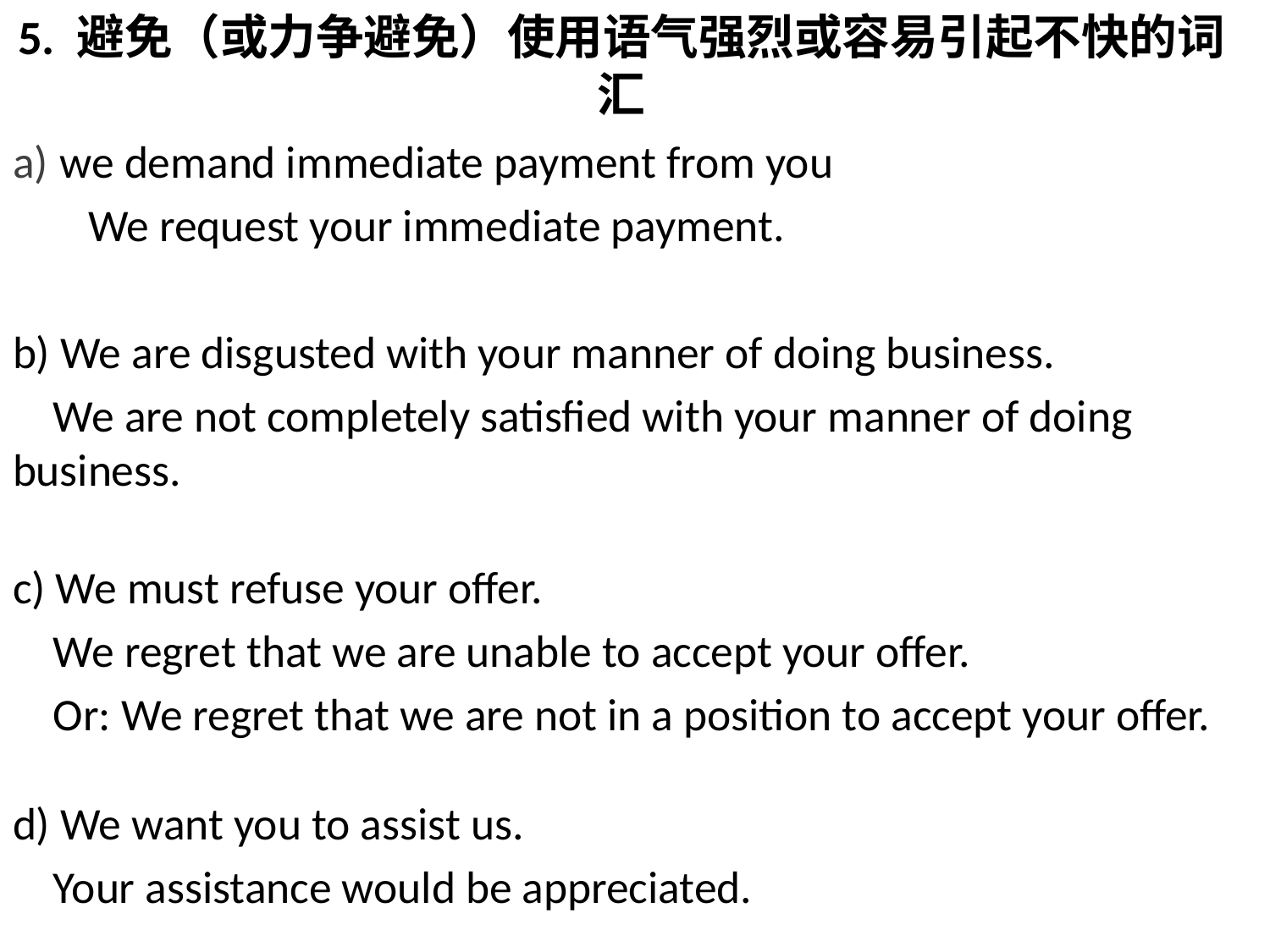

# 5. 避免（或力争避免）使用语气强烈或容易引起不快的词汇
we demand immediate payment from you
　  We request your immediate payment.

b) We are disgusted with your manner of doing business.
    We are not completely satisfied with your manner of doing business.
c) We must refuse your offer.
    We regret that we are unable to accept your offer.
    Or: We regret that we are not in a position to accept your offer.
d) We want you to assist us.
    Your assistance would be appreciated.